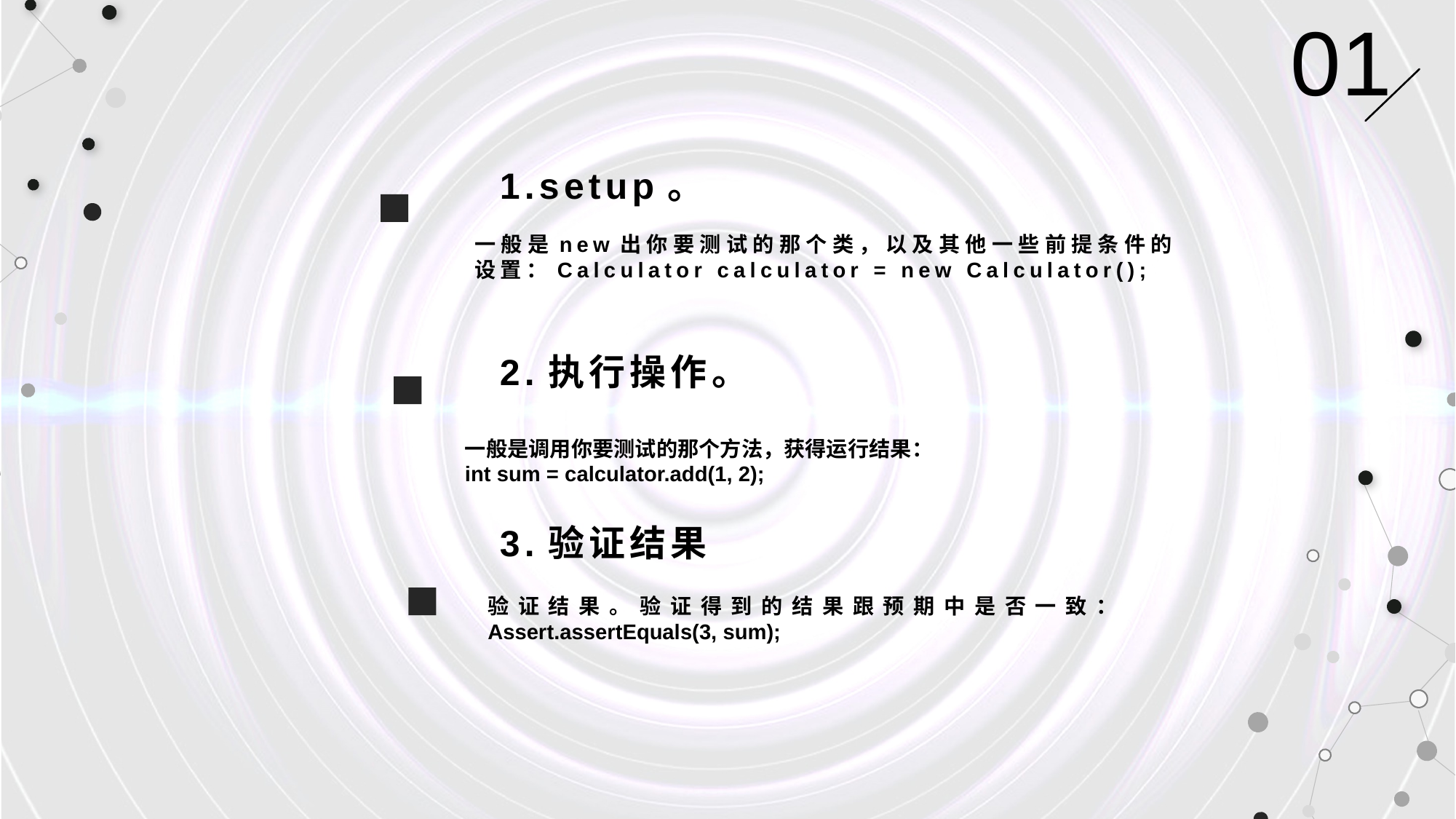

01

1.setup。

一般是new出你要测试的那个类，以及其他一些前提条件的设置：Calculator calculator = new Calculator();

2.执行操作。

一般是调用你要测试的那个方法，获得运行结果：
int sum = calculator.add(1, 2);

3.验证结果

验证结果。验证得到的结果跟预期中是否一致：Assert.assertEquals(3, sum);